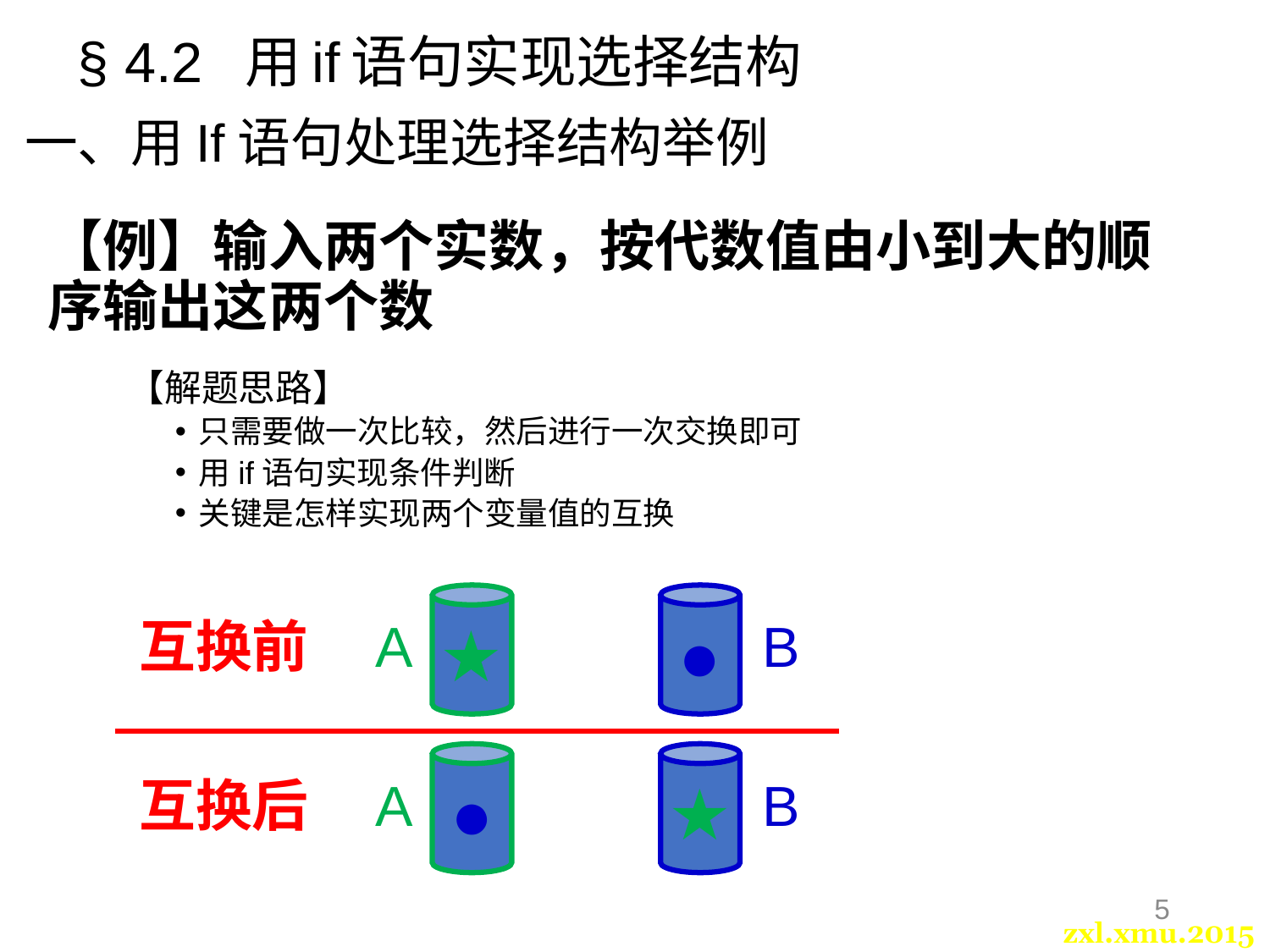

§ 4.2  用if语句实现选择结构
一、用If语句处理选择结构举例
# 【例】输入两个实数，按代数值由小到大的顺序输出这两个数
【解题思路】
只需要做一次比较，然后进行一次交换即可
用if语句实现条件判断
关键是怎样实现两个变量值的互换
★
●
互换前
A
B
●
★
互换后
A
B
5